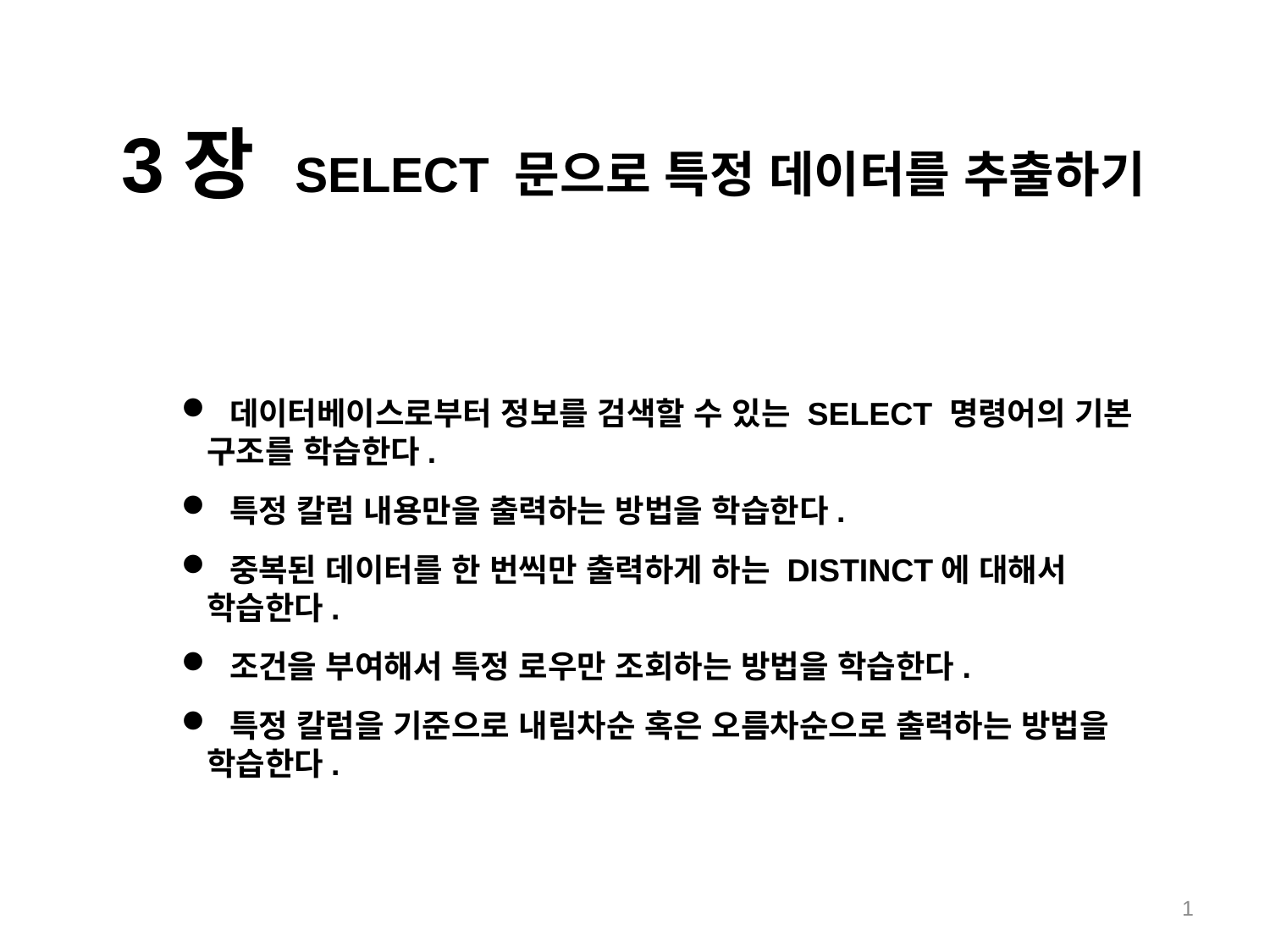

# 3장 SELECT 문으로 특정 데이터를 추출하기
 데이터베이스로부터 정보를 검색할 수 있는 SELECT 명령어의 기본 구조를 학습한다.
 특정 칼럼 내용만을 출력하는 방법을 학습한다.
 중복된 데이터를 한 번씩만 출력하게 하는 DISTINCT에 대해서 학습한다.
 조건을 부여해서 특정 로우만 조회하는 방법을 학습한다.
 특정 칼럼을 기준으로 내림차순 혹은 오름차순으로 출력하는 방법을 학습한다.
1